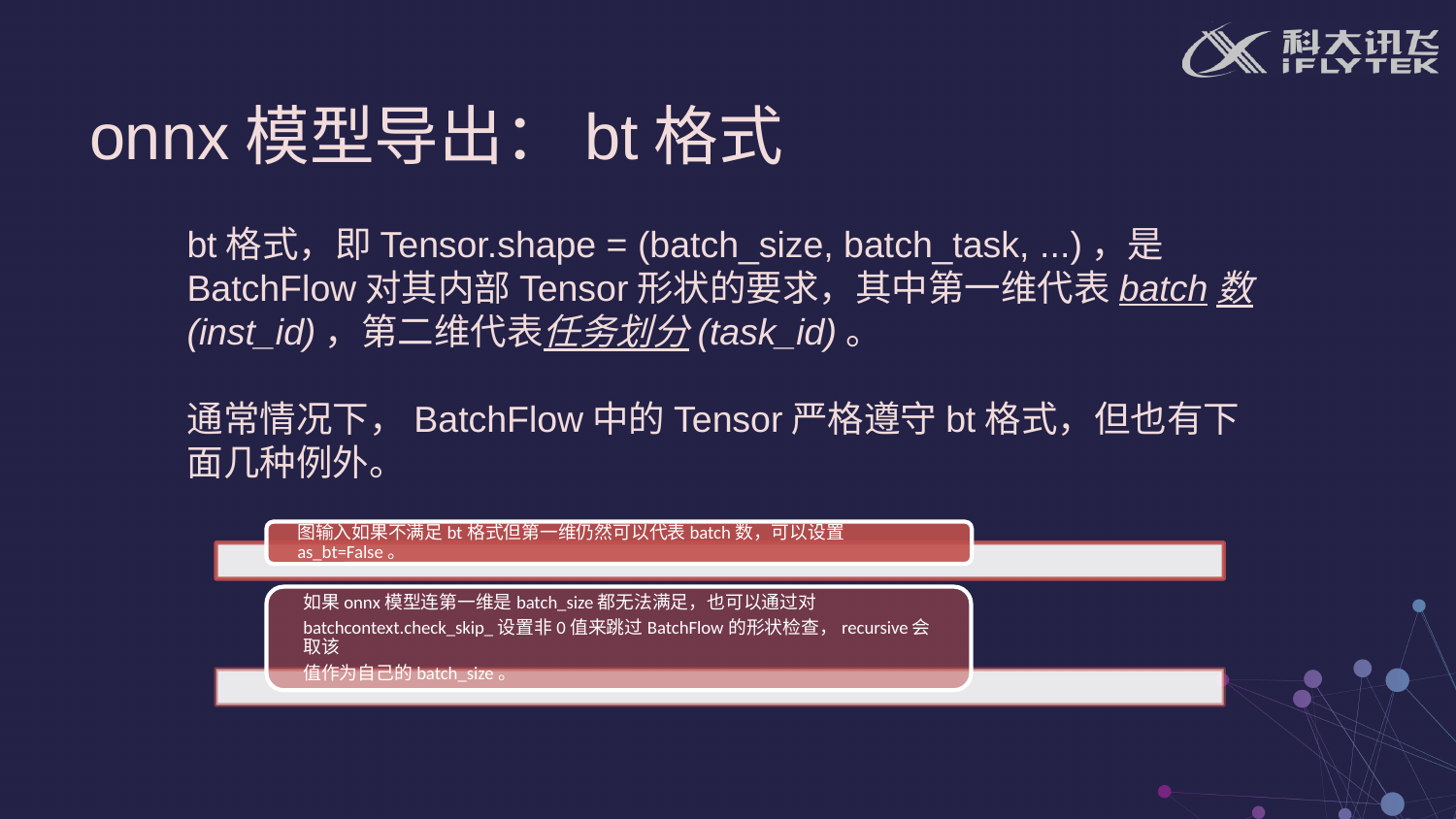

onnx模型导出：bt格式
bt格式，即Tensor.shape = (batch_size, batch_task, ...)，是BatchFlow对其内部Tensor形状的要求，其中第一维代表batch数(inst_id)，第二维代表任务划分(task_id)。

通常情况下，BatchFlow中的Tensor严格遵守bt格式，但也有下面几种例外。

图输入如果不满足bt格式但第一维仍然可以代表batch数，可以设置as_bt=False。
如果onnx模型连第一维是batch_size都无法满足，也可以通过对
batchcontext.check_skip_设置非0值来跳过BatchFlow的形状检查，recursive会取该
值作为自己的batch_size。